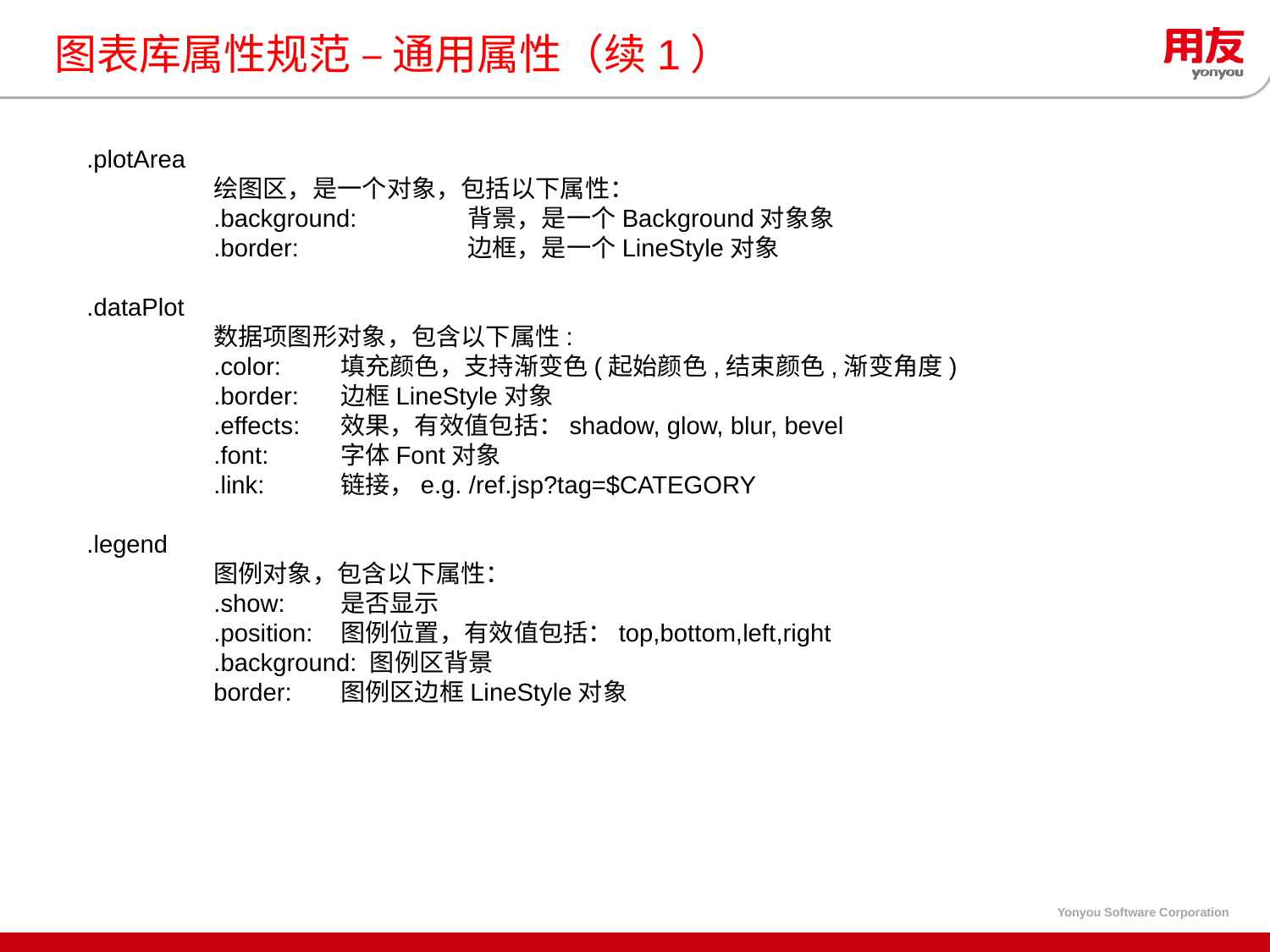

# 图表库属性规范 – 通用属性（续1）
.plotArea
	绘图区，是一个对象，包括以下属性：
    	.background:	背景，是一个Background对象象
	.border: 		边框，是一个LineStyle对象

.dataPlot
	数据项图形对象，包含以下属性:
	.color:	填充颜色，支持渐变色(起始颜色,结束颜色,渐变角度)
	.border:	边框LineStyle对象
	.effects:	效果，有效值包括：shadow, glow, blur, bevel
	.font:	字体Font对象
	.link:	链接，e.g. /ref.jsp?tag=$CATEGORY

.legend
	图例对象，包含以下属性：
	.show:	是否显示
	.position:	图例位置，有效值包括：top,bottom,left,right
	.background: 图例区背景
	border: 	图例区边框LineStyle对象